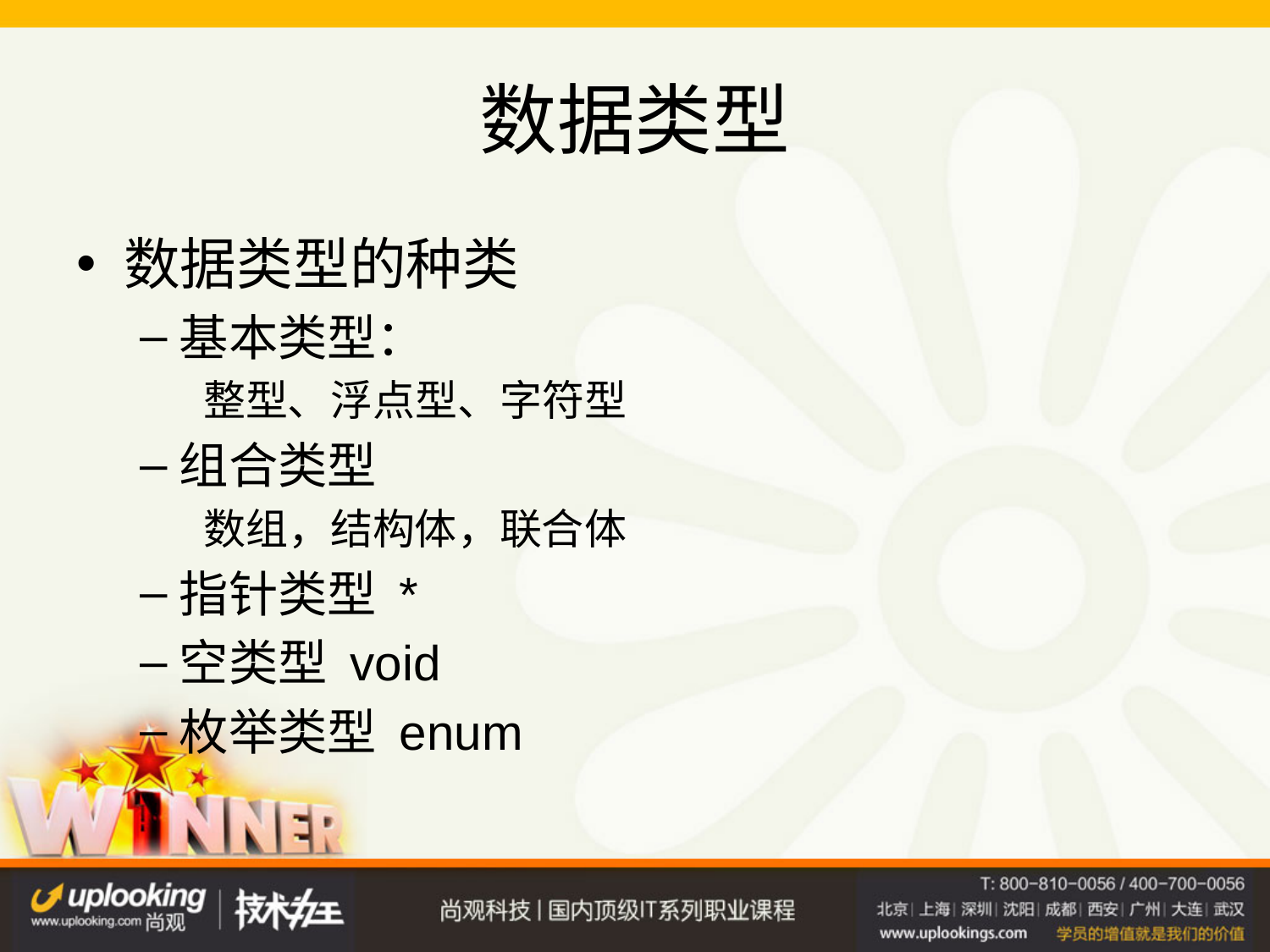

# 数据类型
数据类型的种类
基本类型：
整型、浮点型、字符型
组合类型
数组，结构体，联合体
指针类型 *
空类型 void
枚举类型 enum